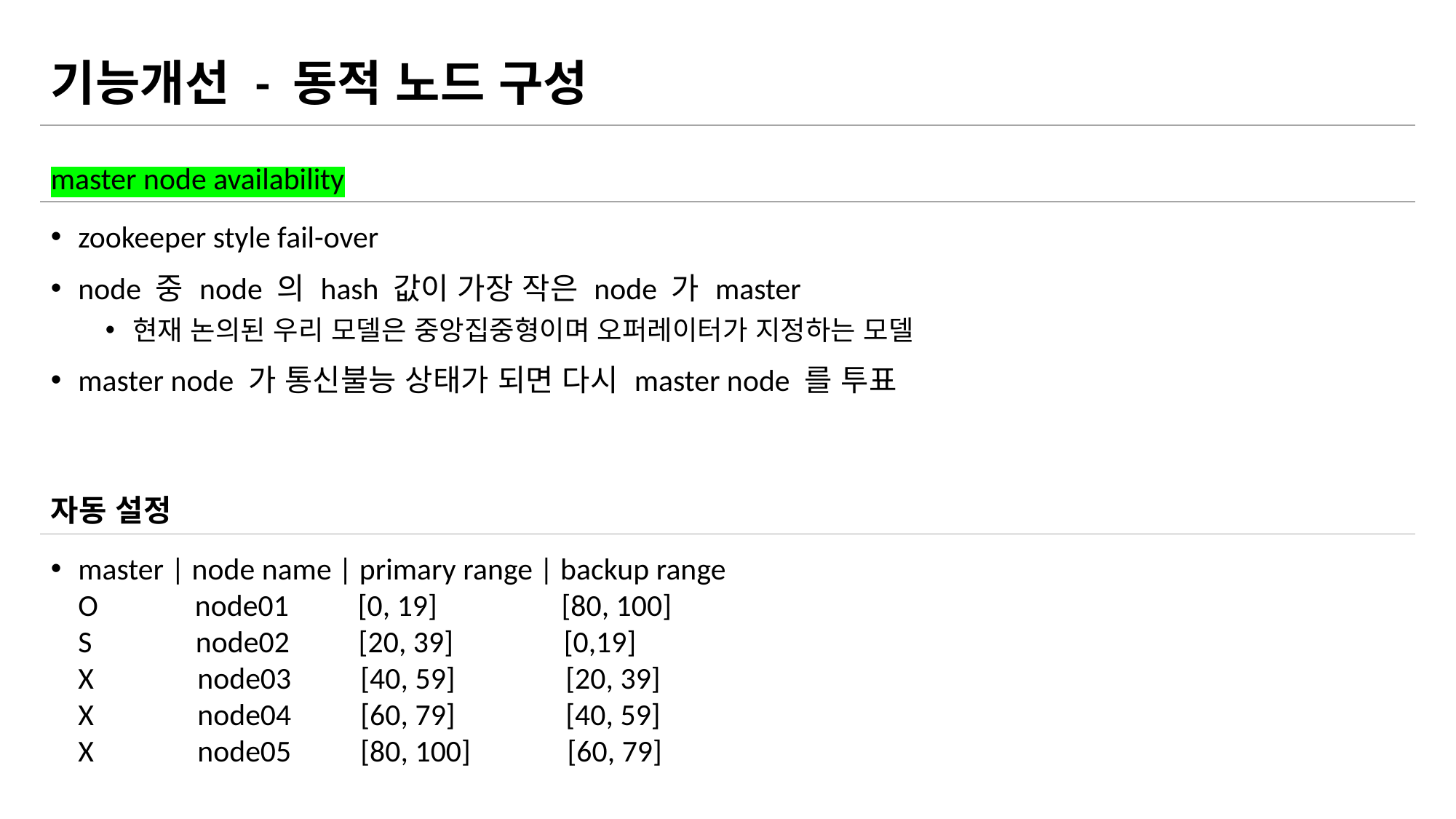

# 기능개선 - 동적 노드 구성
master node availability
zookeeper style fail-over
node 중 node 의 hash 값이 가장 작은 node 가 master
현재 논의된 우리 모델은 중앙집중형이며 오퍼레이터가 지정하는 모델
master node 가 통신불능 상태가 되면 다시 master node 를 투표
자동 설정
master | node name | primary range | backup range
O              node01          [0, 19]                  [80, 100]
S               node02          [20, 39]                [0,19]
X               node03          [40, 59]                [20, 39]
X               node04          [60, 79]                [40, 59]
X               node05          [80, 100]              [60, 79]